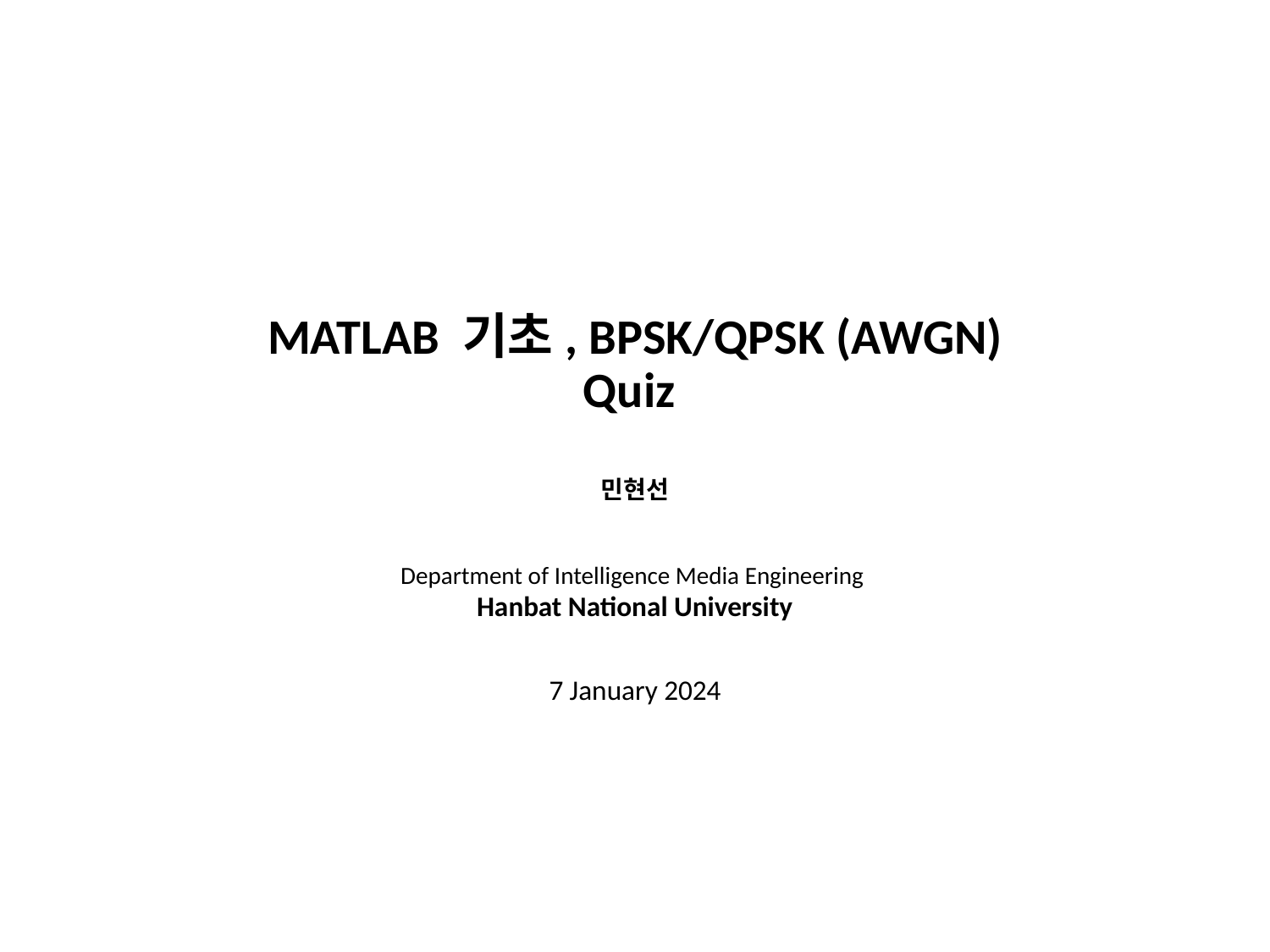

# MATLAB 기초, BPSK/QPSK (AWGN) Quiz
민현선

Department of Intelligence Media Engineering
Hanbat National University

7 January 2024